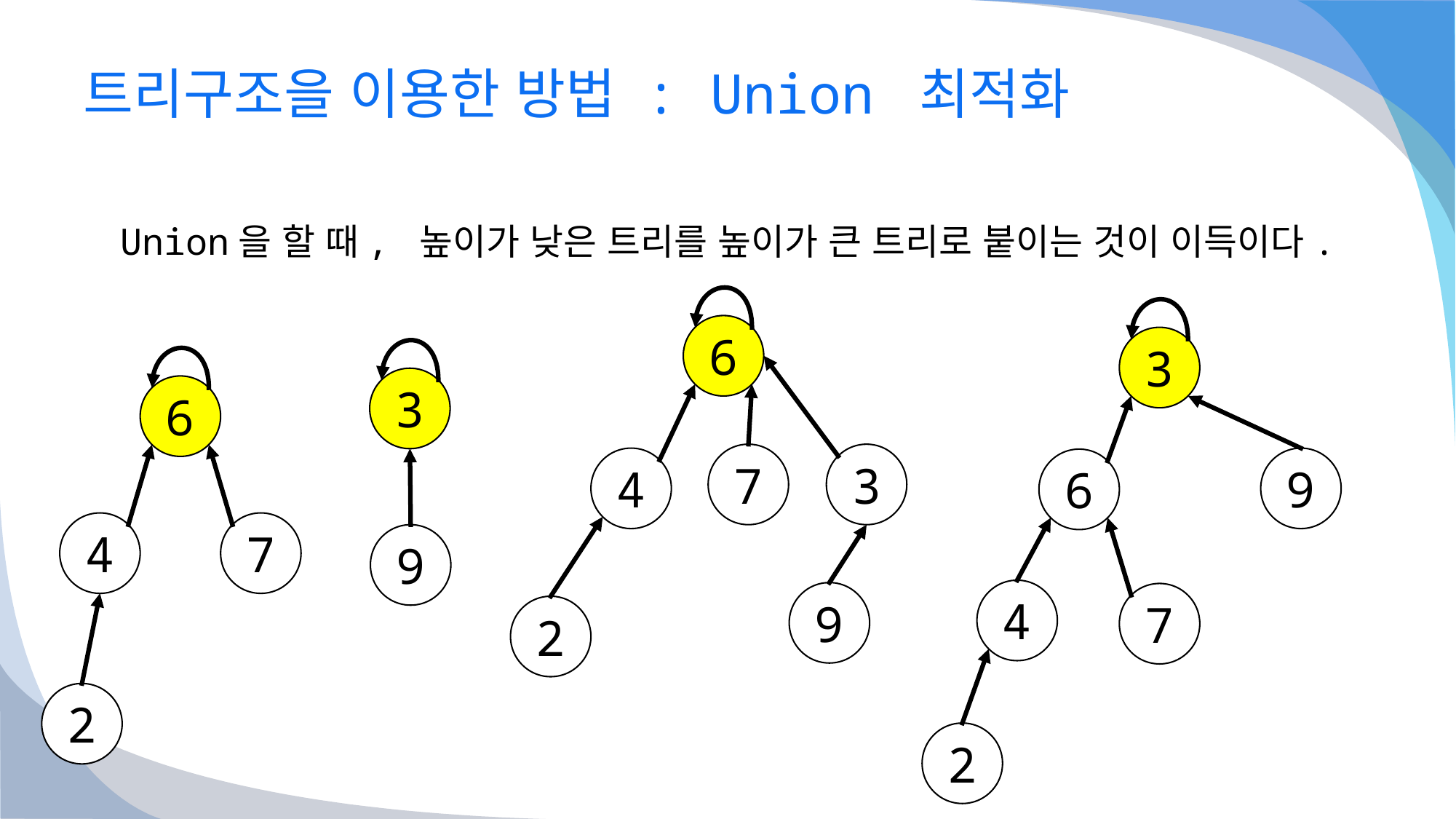

# 트리구조을 이용한 방법 : Union 최적화

Union을 할 때, 높이가 낮은 트리를 높이가 큰 트리로 붙이는 것이 이득이다.
6
3
3
6
3
7
4
9
6
7
4
9
4
9
7
2
2
2